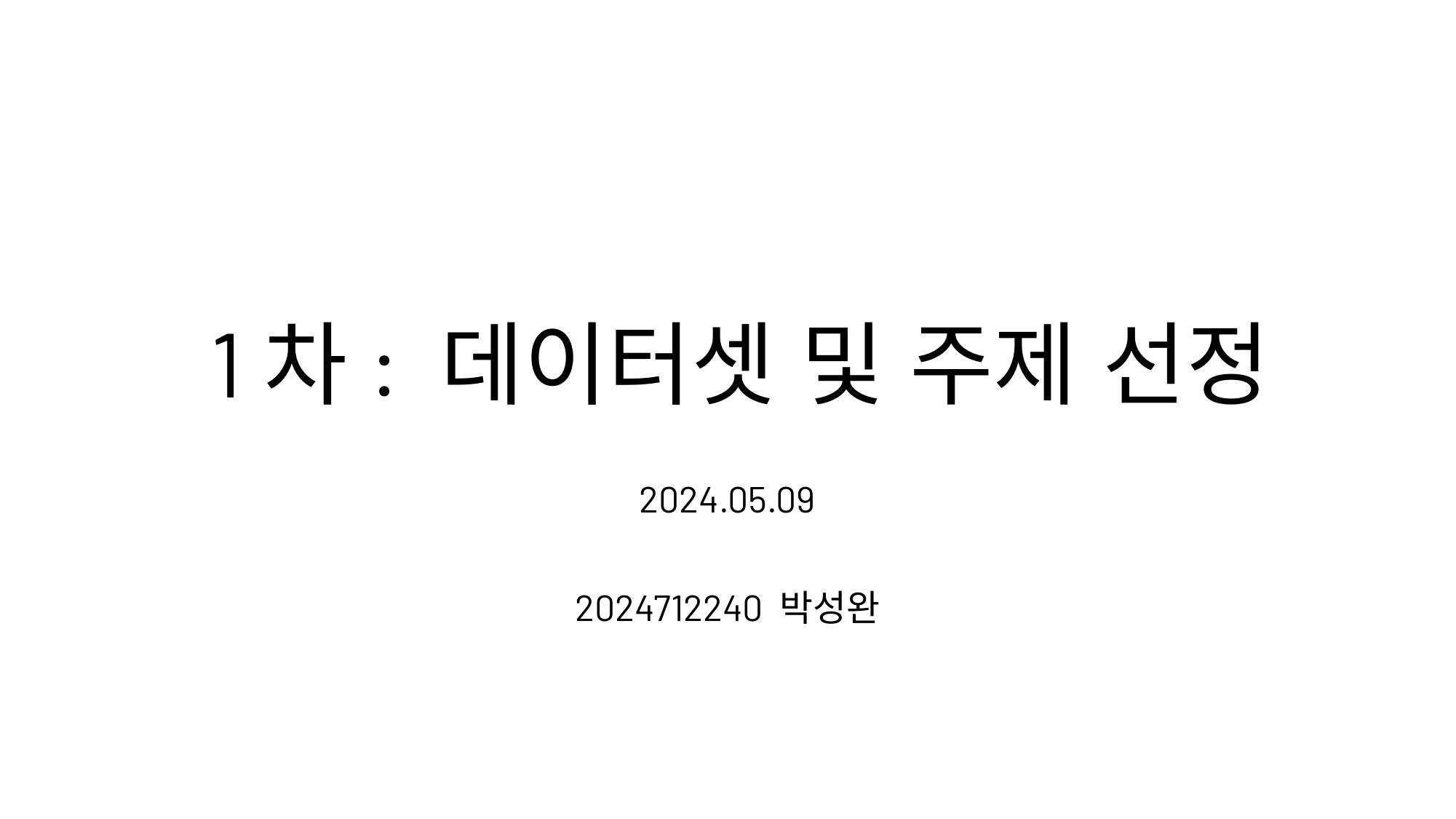

# 1차: 데이터셋 및 주제 선정
2024.05.09

2024712240 박성완